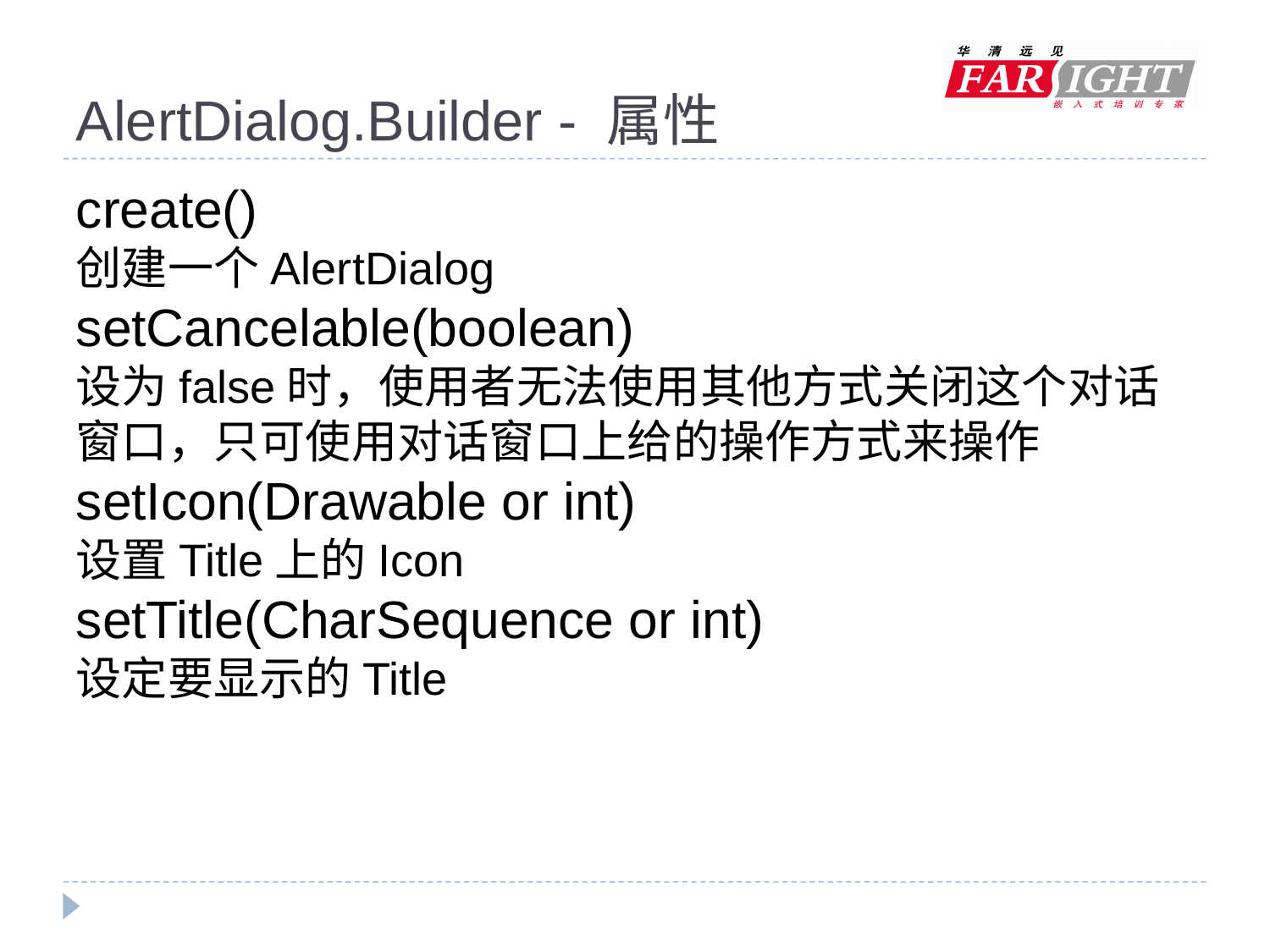

# AlertDialog.Builder - 属性
create()
创建一个AlertDialog
setCancelable(boolean)
设为false时，使用者无法使用其他方式关闭这个对话窗口，只可使用对话窗口上给的操作方式来操作
setIcon(Drawable or int)
设置Title上的Icon
setTitle(CharSequence or int)
设定要显示的Title